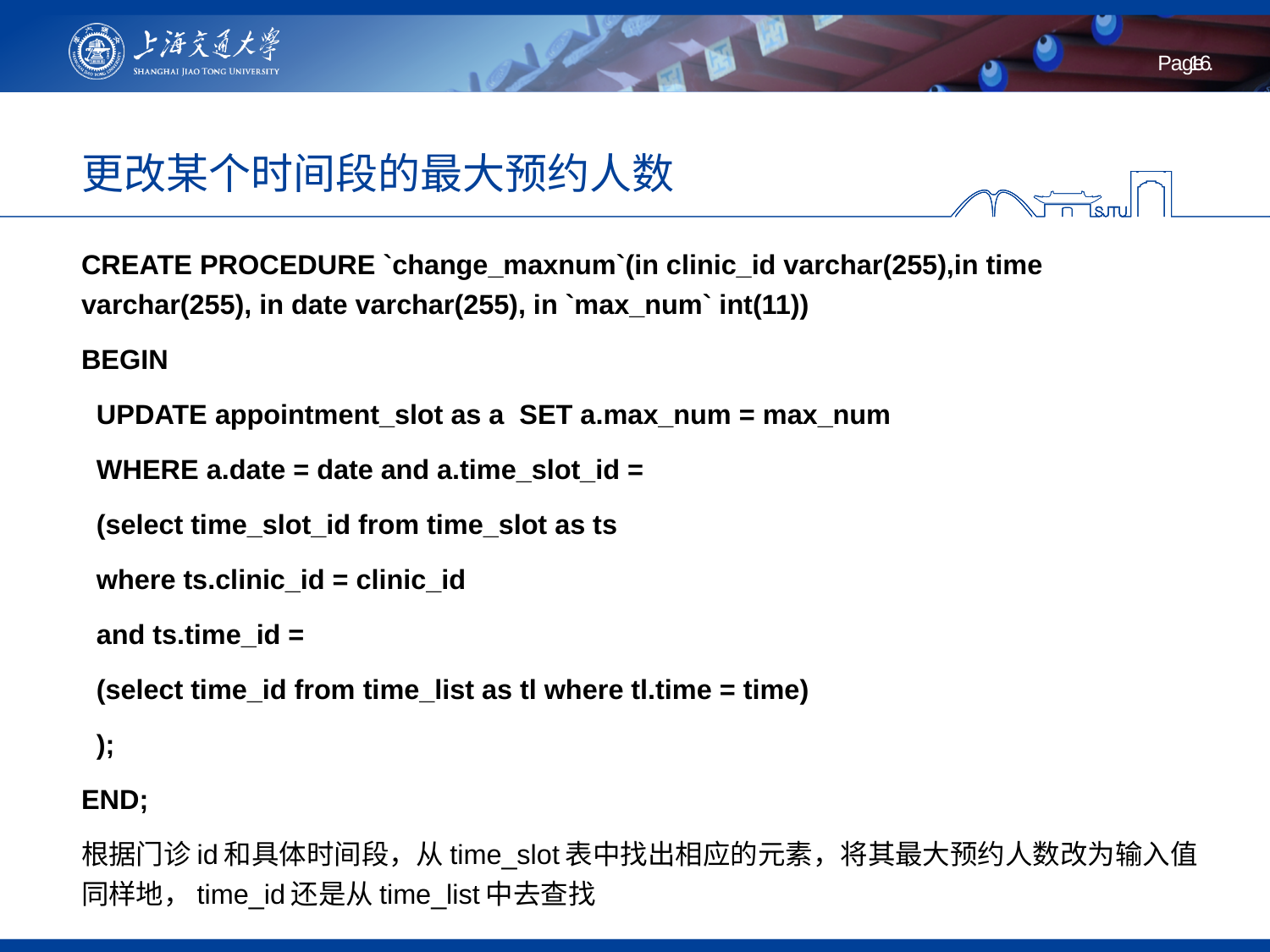

# 更改某个时间段的最大预约人数
CREATE PROCEDURE `change_maxnum`(in clinic_id varchar(255),in time varchar(255), in date varchar(255), in `max_num` int(11))
BEGIN
  UPDATE appointment_slot as a  SET a.max_num = max_num
  WHERE a.date = date and a.time_slot_id =
  (select time_slot_id from time_slot as ts
  where ts.clinic_id = clinic_id
  and ts.time_id =
  (select time_id from time_list as tl where tl.time = time)
  );
END;
根据门诊id和具体时间段，从time_slot表中找出相应的元素，将其最大预约人数改为输入值 同样地，time_id还是从time_list中去查找